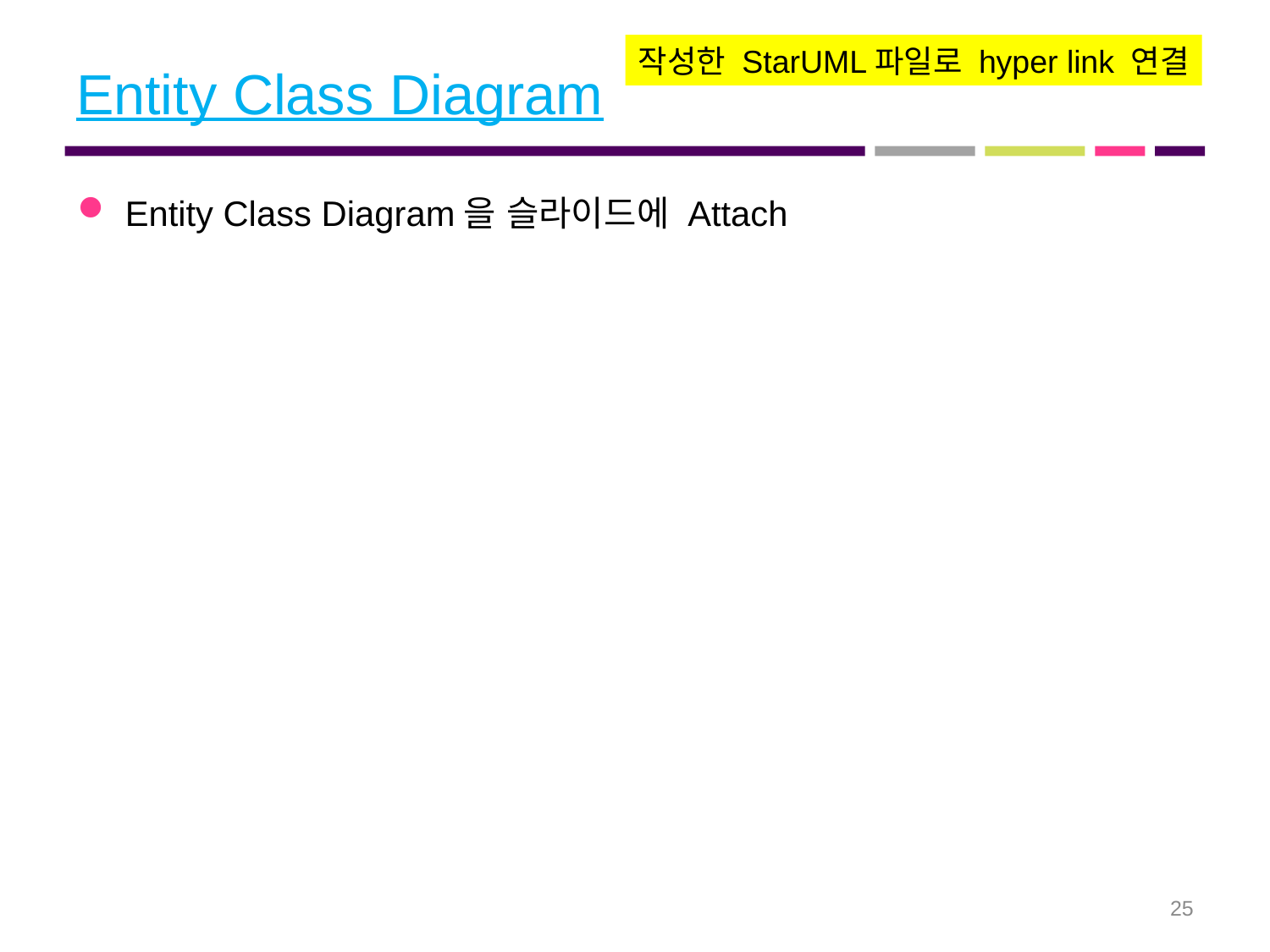

작성한 StarUML파일로 hyper link 연결
# Entity Class Diagram
Entity Class Diagram을 슬라이드에 Attach
25